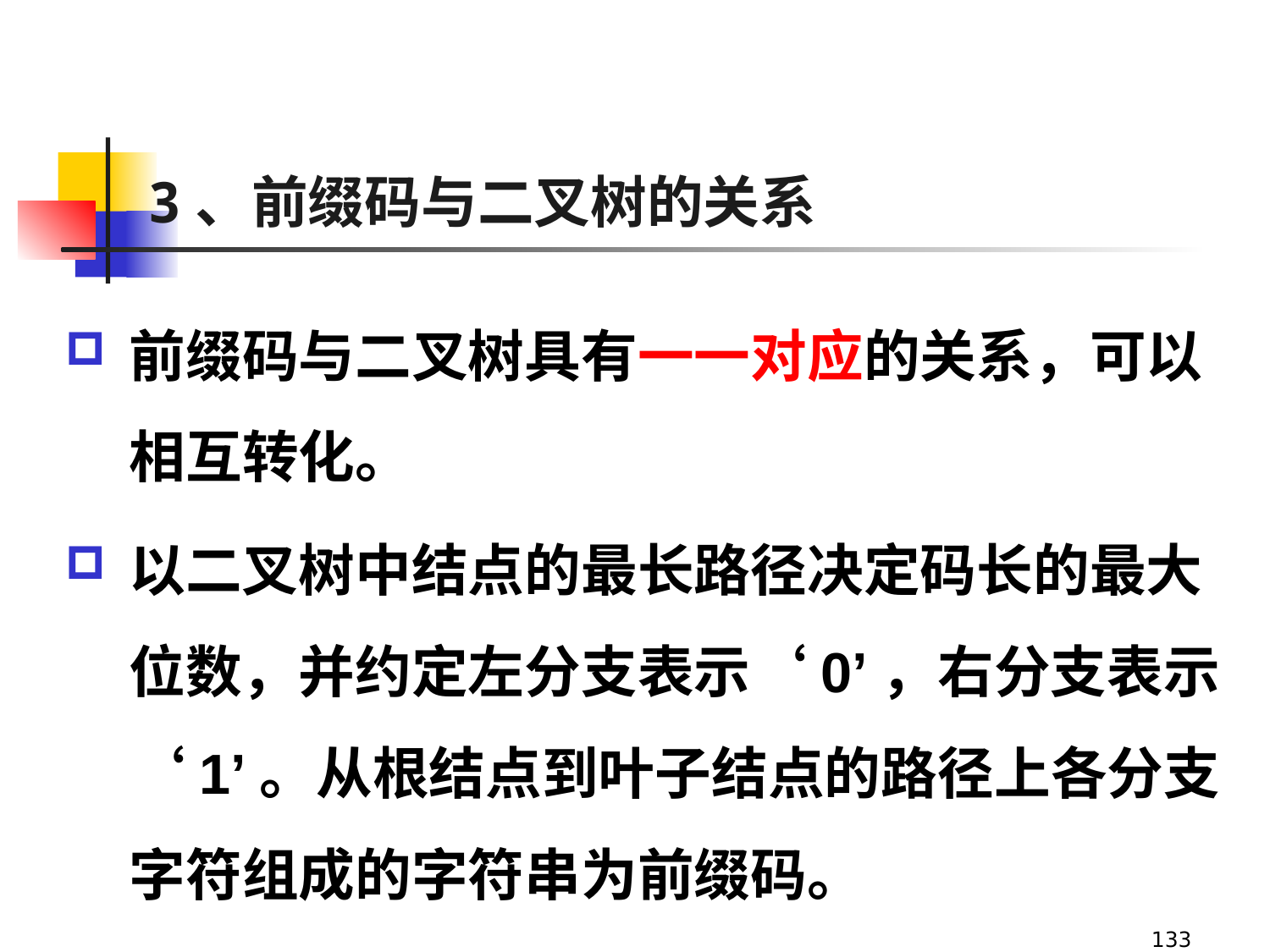

6.7    哈夫曼树及哈夫曼编码
# 3、前缀码与二叉树的关系
前缀码与二叉树具有一一对应的关系，可以相互转化。
以二叉树中结点的最长路径决定码长的最大位数，并约定左分支表示‘0’，右分支表示‘1’。从根结点到叶子结点的路径上各分支字符组成的字符串为前缀码。

133